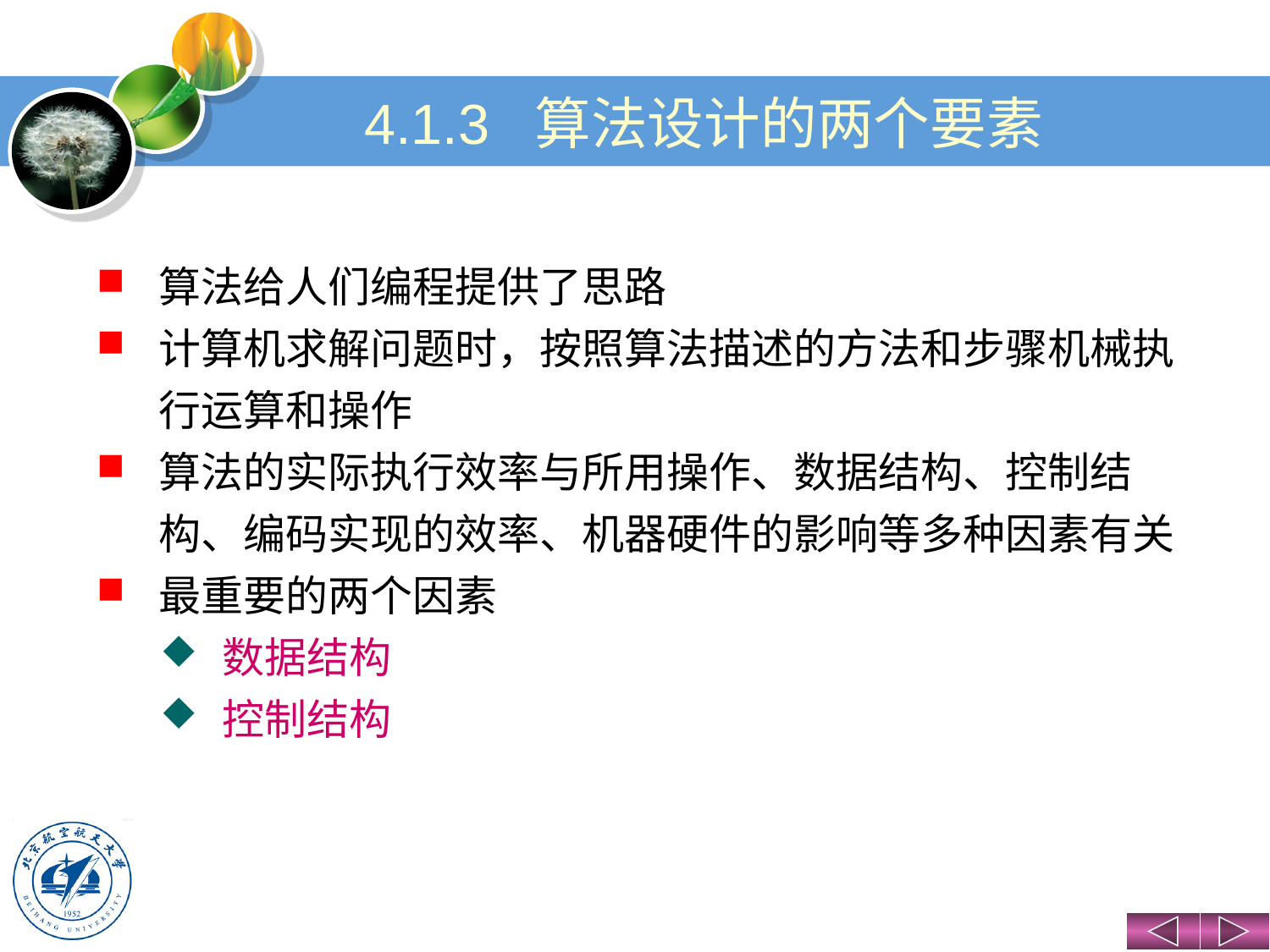

# 4.1.3  算法设计的两个要素
算法给人们编程提供了思路
计算机求解问题时，按照算法描述的方法和步骤机械执行运算和操作
算法的实际执行效率与所用操作、数据结构、控制结构、编码实现的效率、机器硬件的影响等多种因素有关
最重要的两个因素
数据结构
控制结构
40